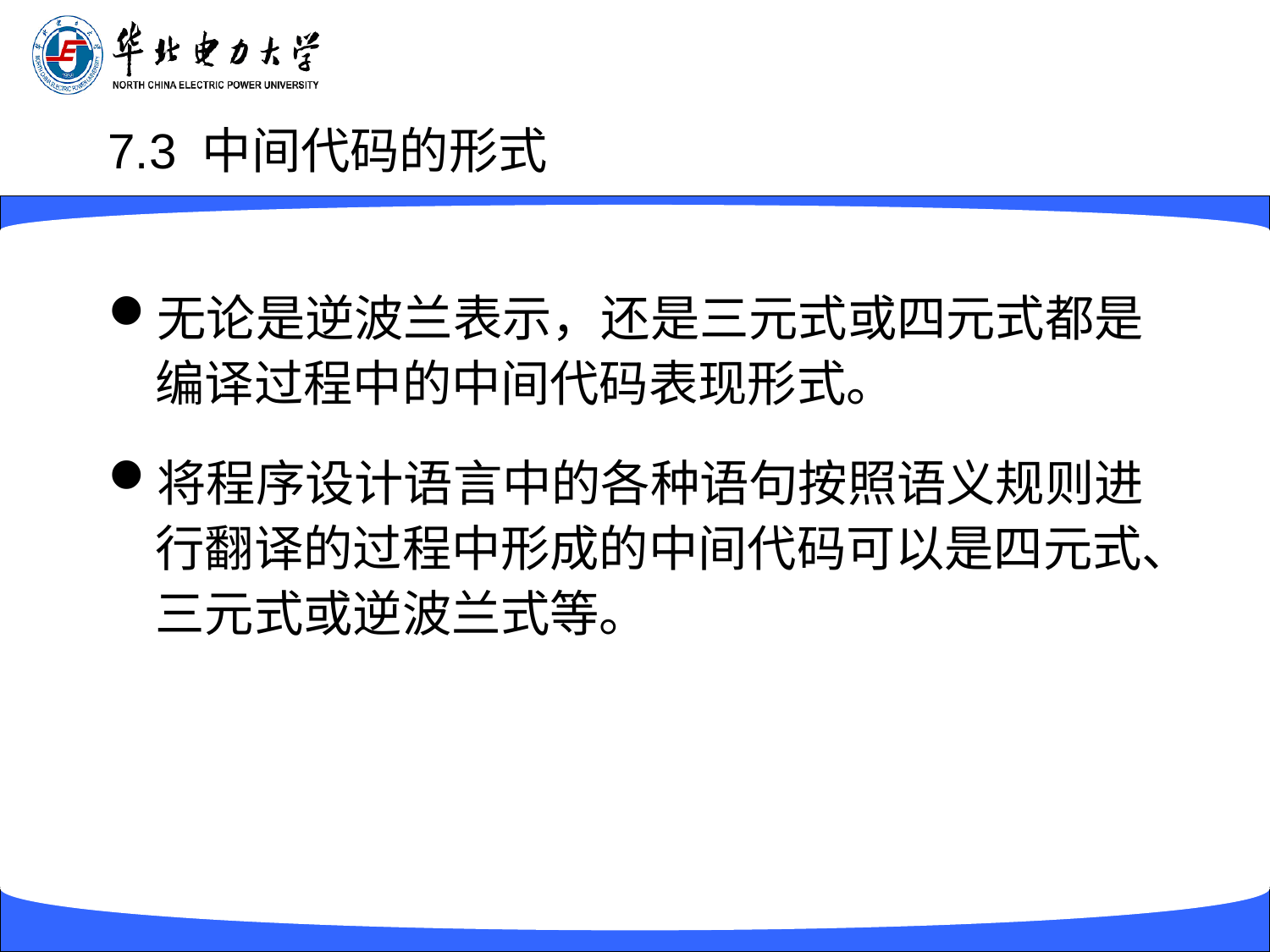

# 7.3 中间代码的形式
无论是逆波兰表示，还是三元式或四元式都是编译过程中的中间代码表现形式。
将程序设计语言中的各种语句按照语义规则进行翻译的过程中形成的中间代码可以是四元式、三元式或逆波兰式等。